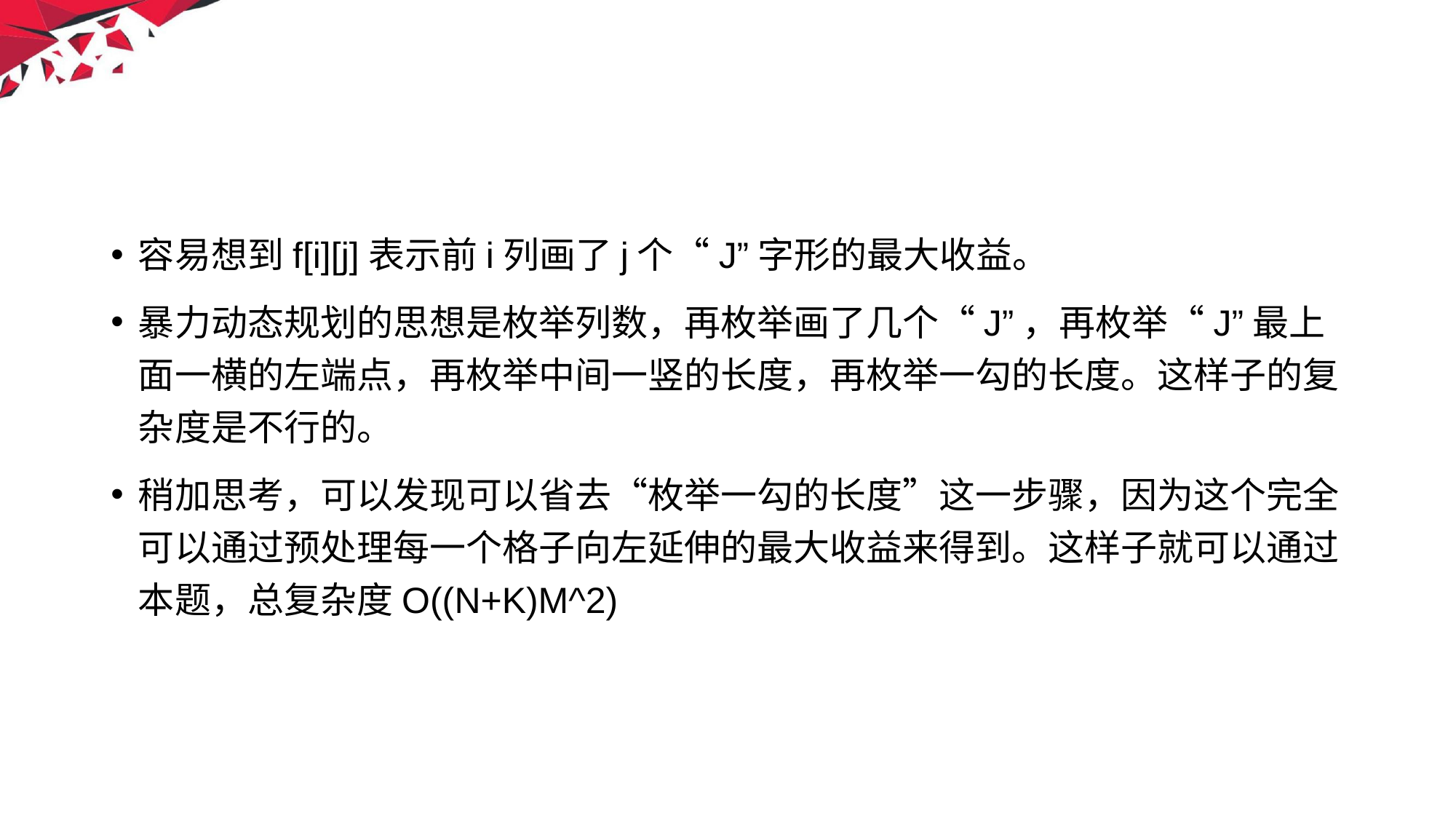

#
容易想到f[i][j]表示前i列画了j个“J”字形的最大收益。
暴力动态规划的思想是枚举列数，再枚举画了几个“J”，再枚举“J”最上面一横的左端点，再枚举中间一竖的长度，再枚举一勾的长度。这样子的复杂度是不行的。
稍加思考，可以发现可以省去“枚举一勾的长度”这一步骤，因为这个完全可以通过预处理每一个格子向左延伸的最大收益来得到。这样子就可以通过本题，总复杂度O((N+K)M^2)